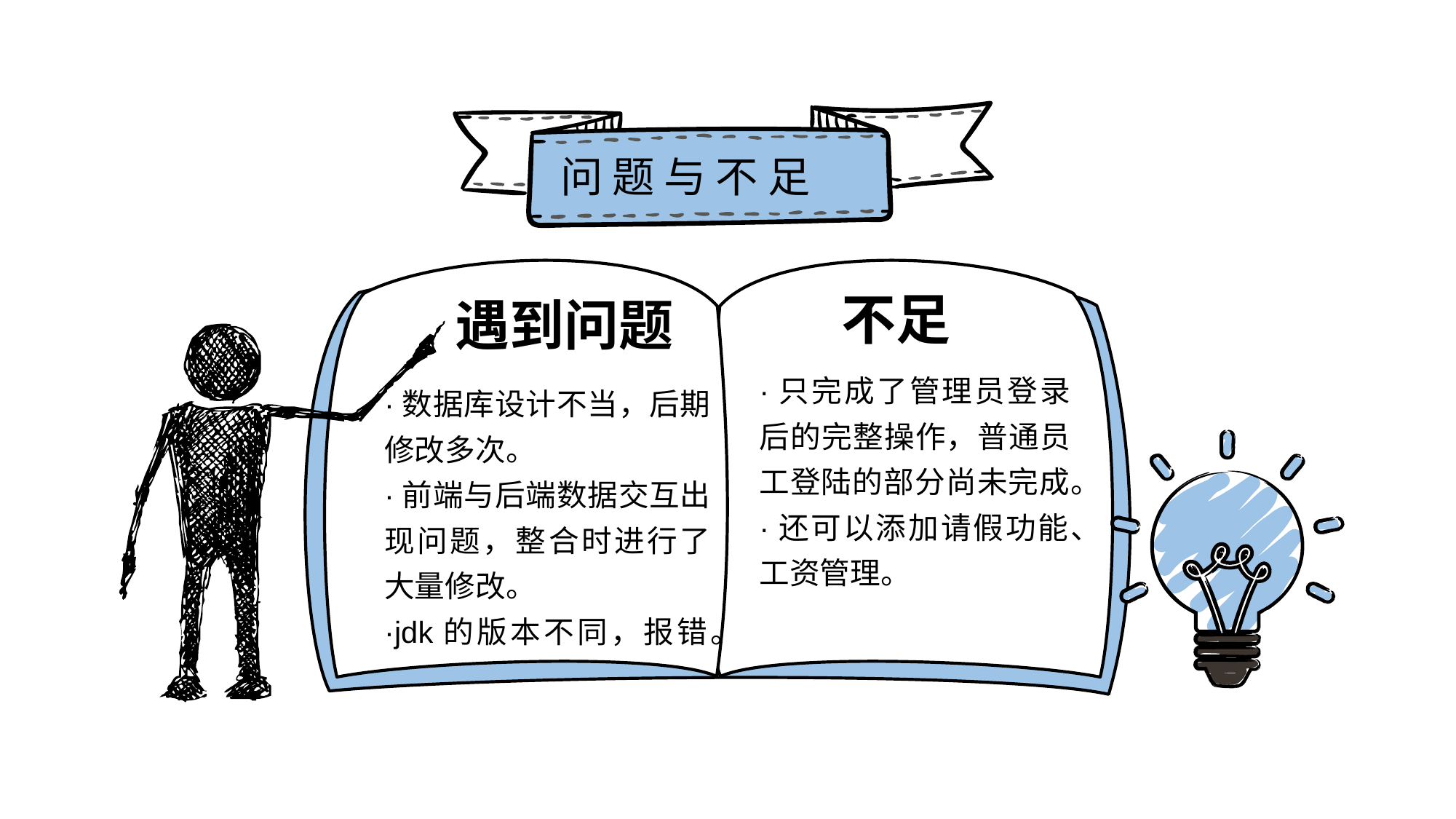

问 题 与 不 足

不足
遇到问题

·只完成了管理员登录后的完整操作，普通员工登陆的部分尚未完成。
·还可以添加请假功能、工资管理。
·数据库设计不当，后期修改多次。
·前端与后端数据交互出现问题，整合时进行了大量修改。
·jdk的版本不同，报错。